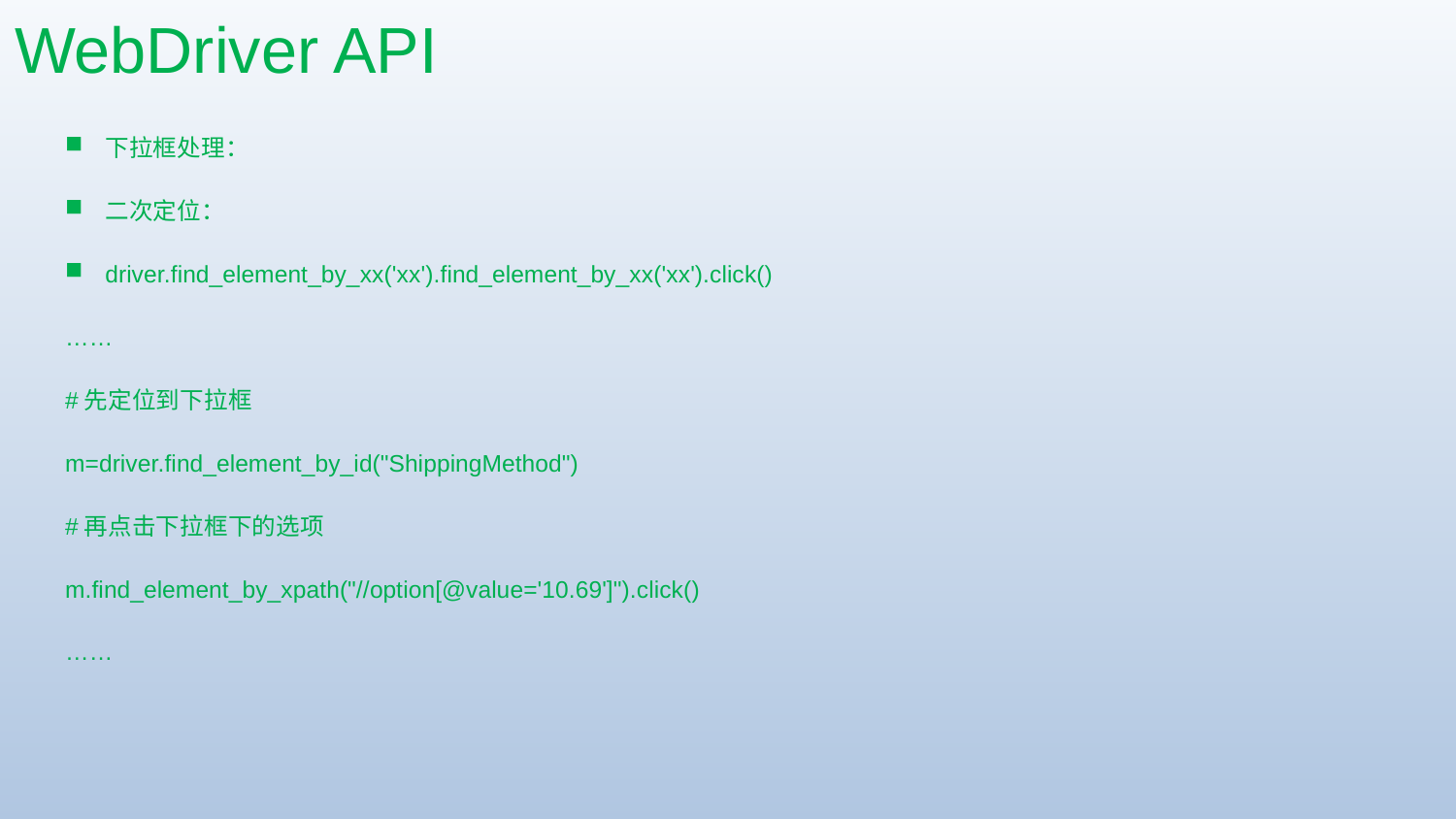

# WebDriver API
下拉框处理：
二次定位：
driver.find_element_by_xx('xx').find_element_by_xx('xx').click()
……
#先定位到下拉框
m=driver.find_element_by_id("ShippingMethod")
#再点击下拉框下的选项
m.find_element_by_xpath("//option[@value='10.69']").click()
……